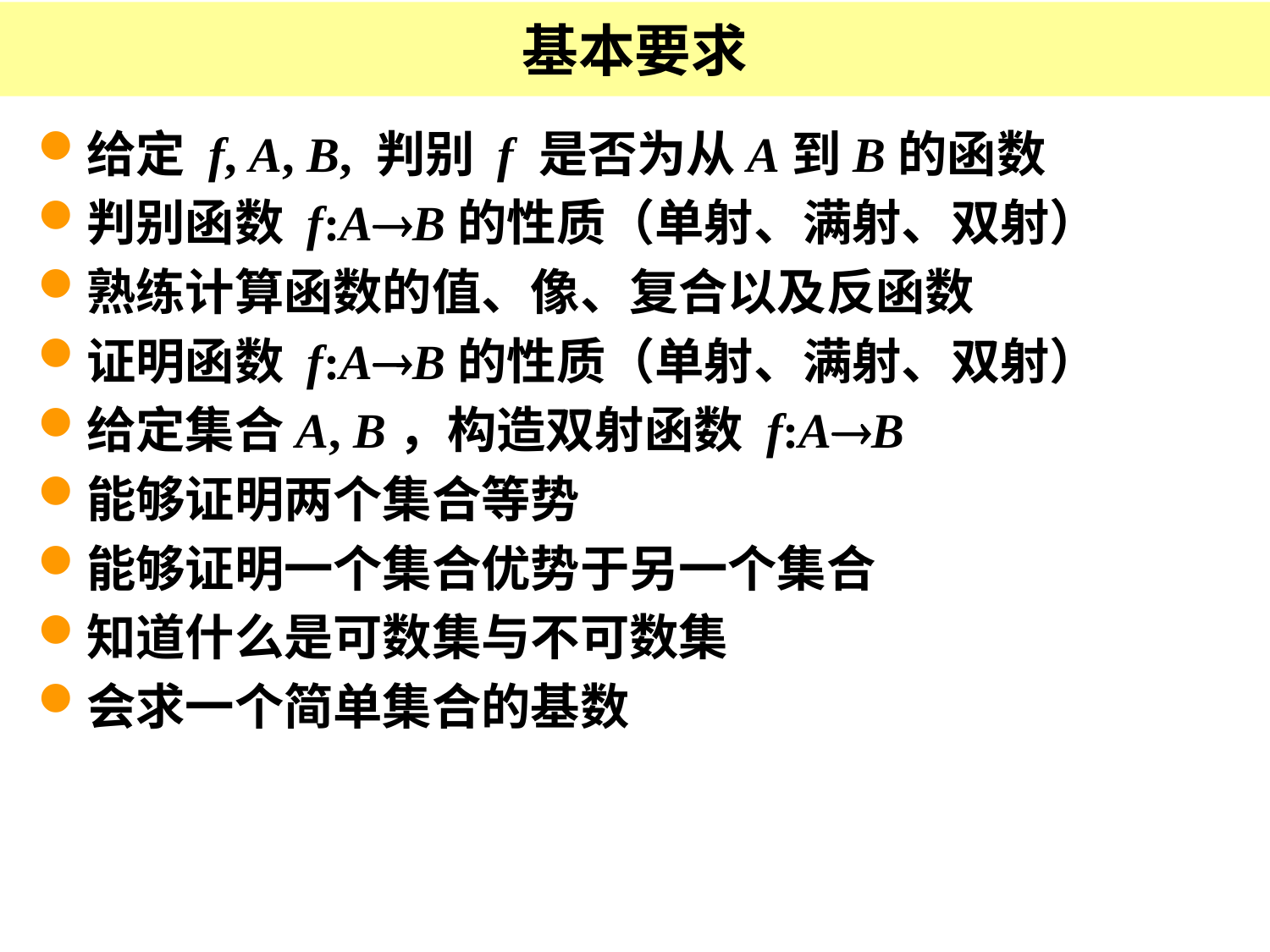

基本要求
给定 f, A, B, 判别 f 是否为从A到B的函数
判别函数 f:A→B的性质（单射、满射、双射）
熟练计算函数的值、像、复合以及反函数
证明函数 f:A→B的性质（单射、满射、双射）
给定集合A, B，构造双射函数 f:A→B
能够证明两个集合等势
能够证明一个集合优势于另一个集合
知道什么是可数集与不可数集
会求一个简单集合的基数